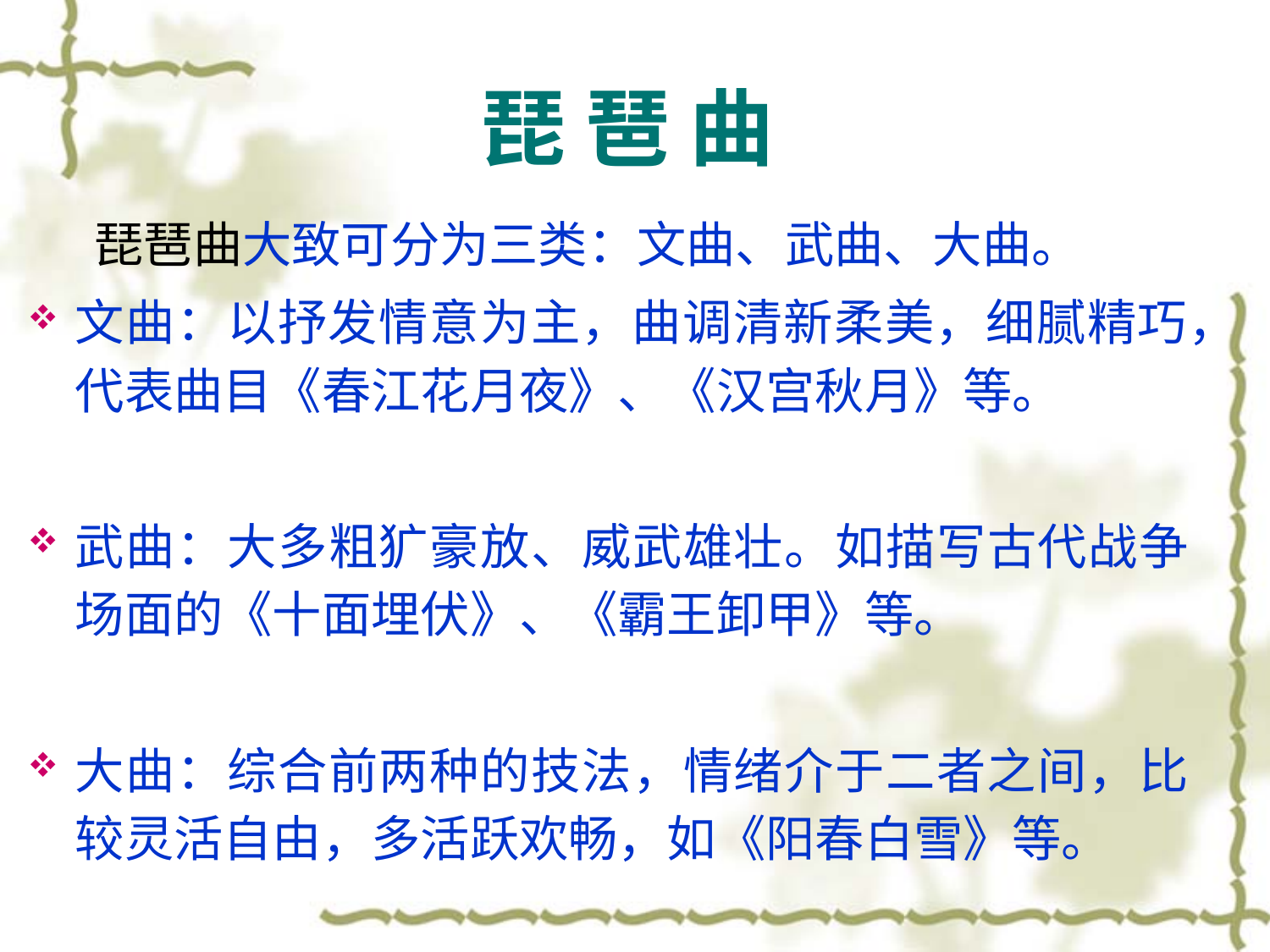

# 琵 琶 曲
     琵琶曲大致可分为三类：文曲、武曲、大曲。
文曲：以抒发情意为主，曲调清新柔美，细腻精巧，代表曲目《春江花月夜》、《汉宫秋月》等。

武曲：大多粗犷豪放、威武雄壮。如描写古代战争场面的《十面埋伏》、《霸王卸甲》等。

大曲：综合前两种的技法，情绪介于二者之间，比较灵活自由，多活跃欢畅，如《阳春白雪》等。